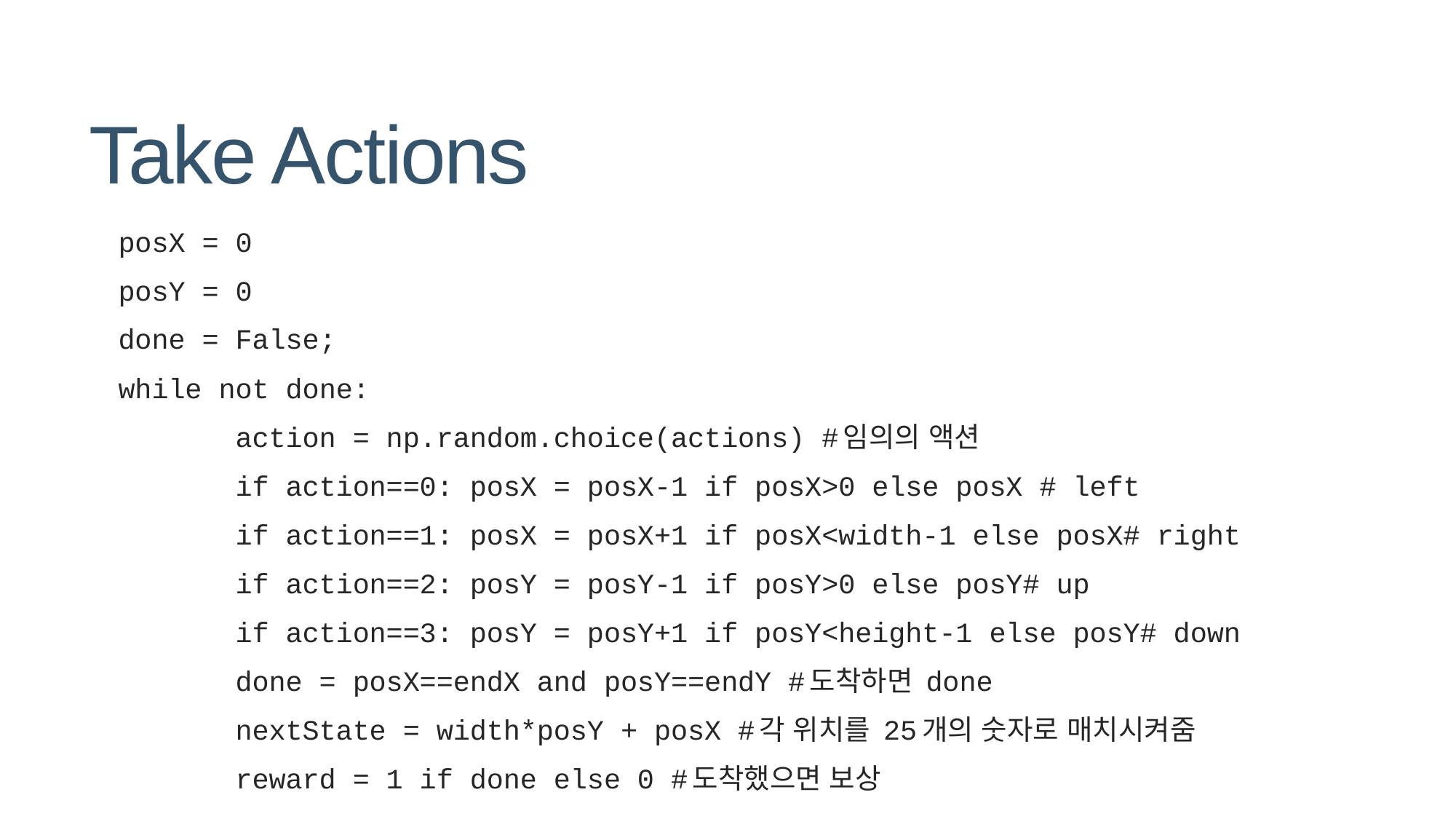

# Take Actions
 posX = 0
 posY = 0
 done = False;
 while not done:
        action = np.random.choice(actions) #임의의 액션
        if action==0: posX = posX-1 if posX>0 else posX # left
        if action==1: posX = posX+1 if posX<width-1 else posX# right
        if action==2: posY = posY-1 if posY>0 else posY# up
        if action==3: posY = posY+1 if posY<height-1 else posY# down
        done = posX==endX and posY==endY #도착하면 done
        nextState = width*posY + posX #각 위치를 25개의 숫자로 매치시켜줌
        reward = 1 if done else 0 #도착했으면 보상